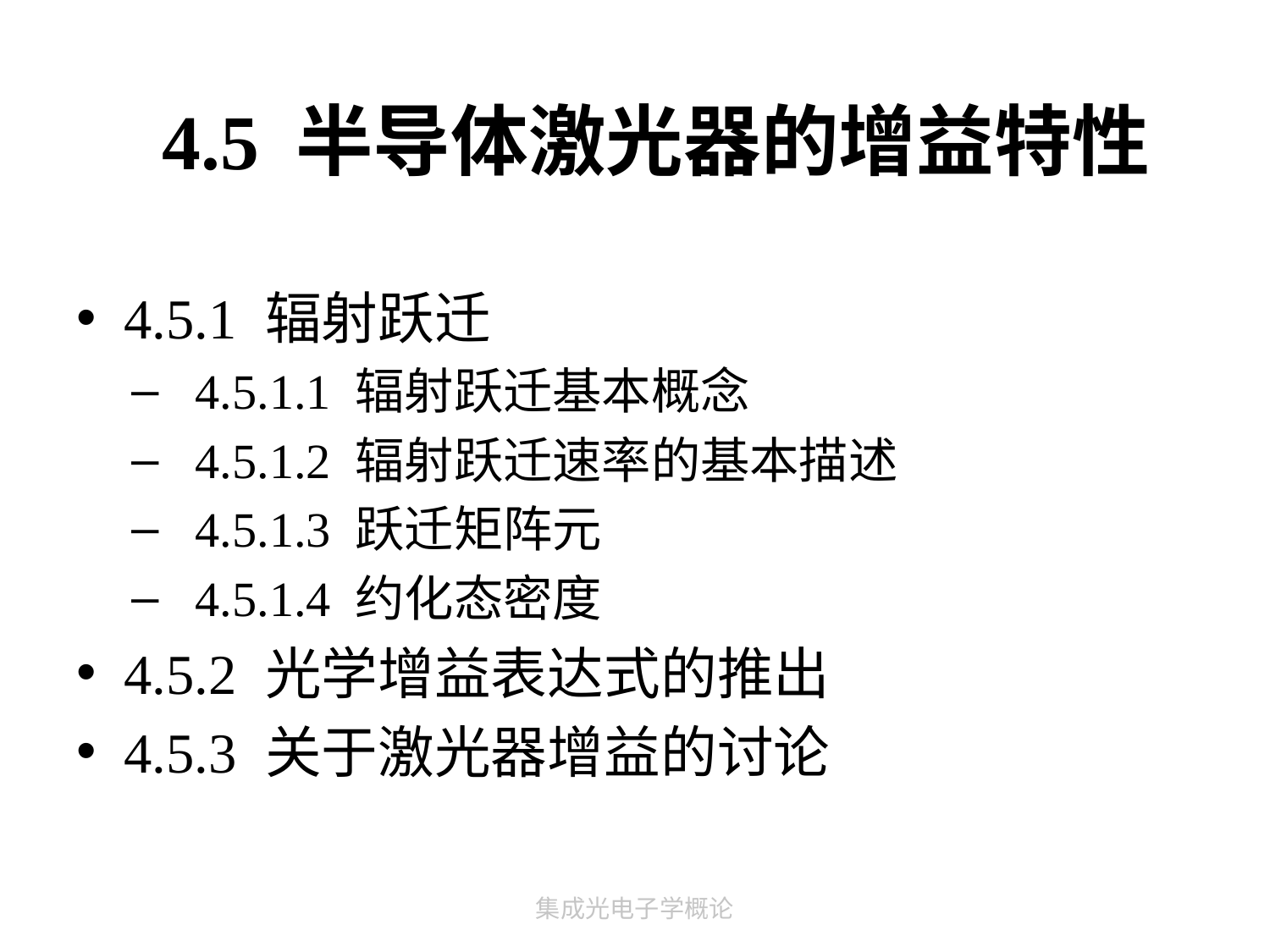

4.5 半导体激光器的增益特性
4.5.1 辐射跃迁
4.5.1.1 辐射跃迁基本概念
4.5.1.2 辐射跃迁速率的基本描述
4.5.1.3 跃迁矩阵元
4.5.1.4 约化态密度
4.5.2 光学增益表达式的推出
4.5.3 关于激光器增益的讨论
集成光电子学概论
45